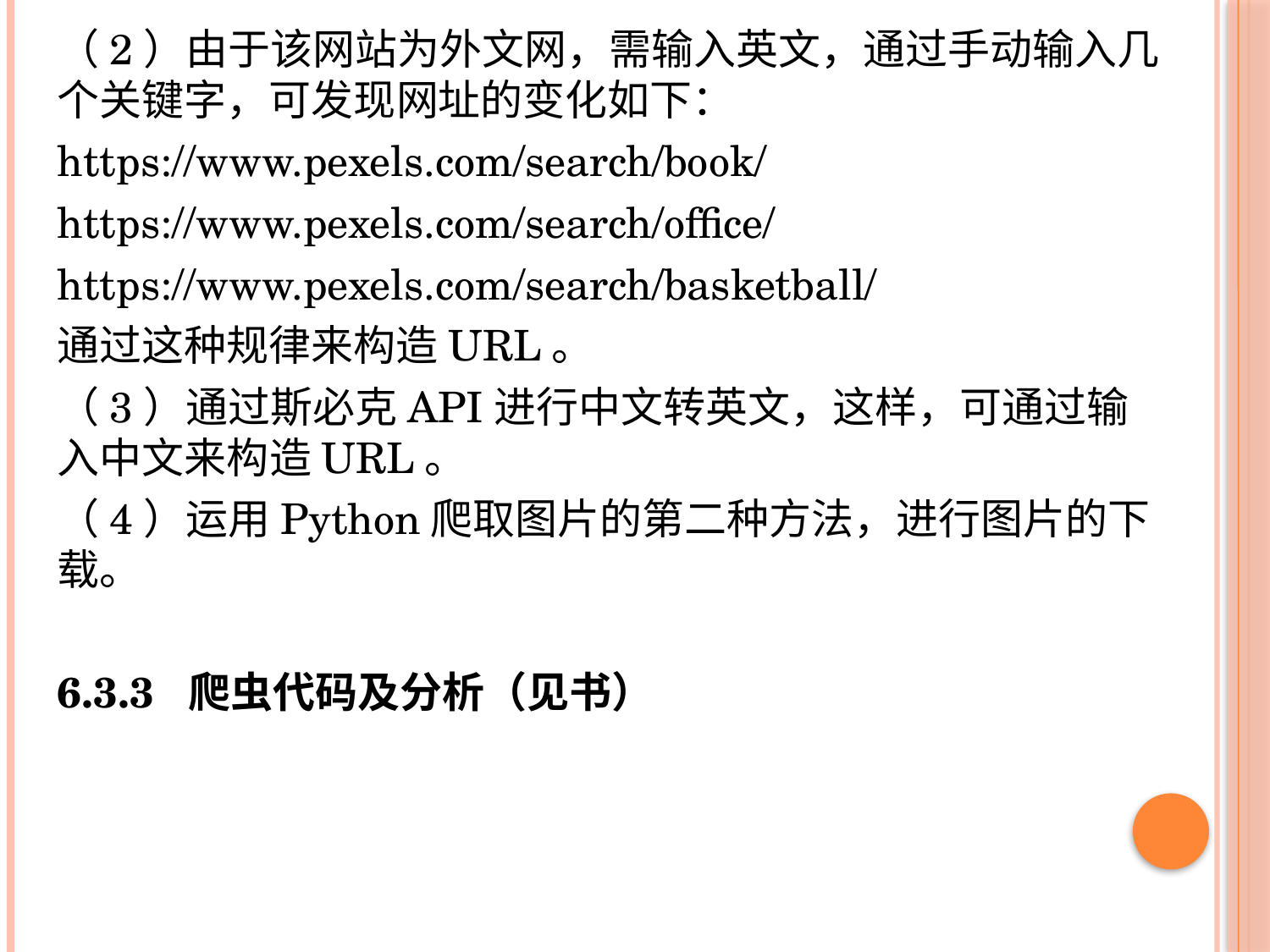

（2）由于该网站为外文网，需输入英文，通过手动输入几个关键字，可发现网址的变化如下：
https://www.pexels.com/search/book/
https://www.pexels.com/search/office/
https://www.pexels.com/search/basketball/
通过这种规律来构造URL。
（3）通过斯必克API进行中文转英文，这样，可通过输入中文来构造URL。
（4）运用Python爬取图片的第二种方法，进行图片的下载。

6.3.3  爬虫代码及分析（见书）